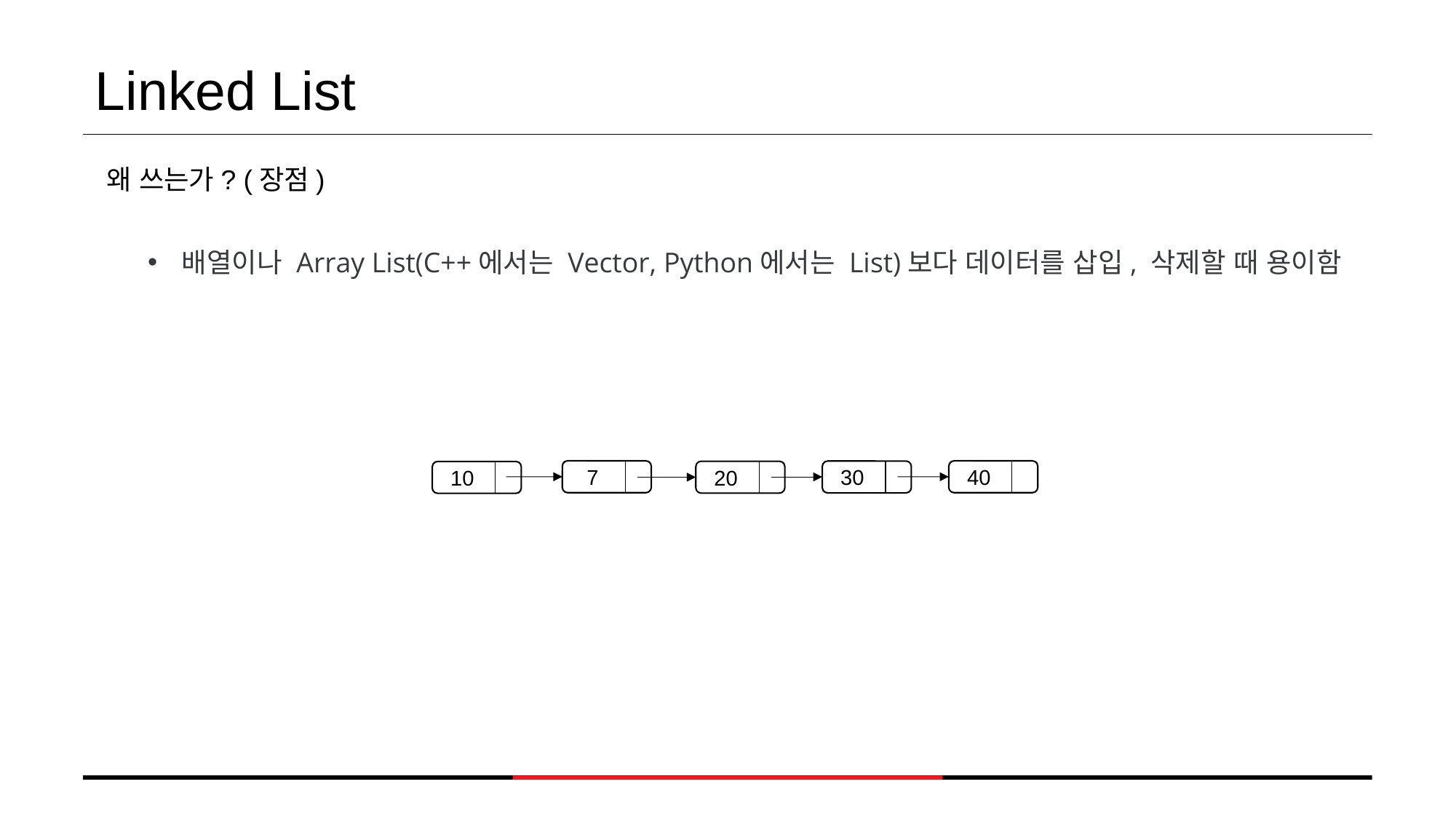

Linked List
왜 쓰는가? (장점)
배열이나 Array List(C++에서는 Vector, Python에서는 List)보다 데이터를 삽입, 삭제할 때 용이함
  7
 40
 30
 20
 10